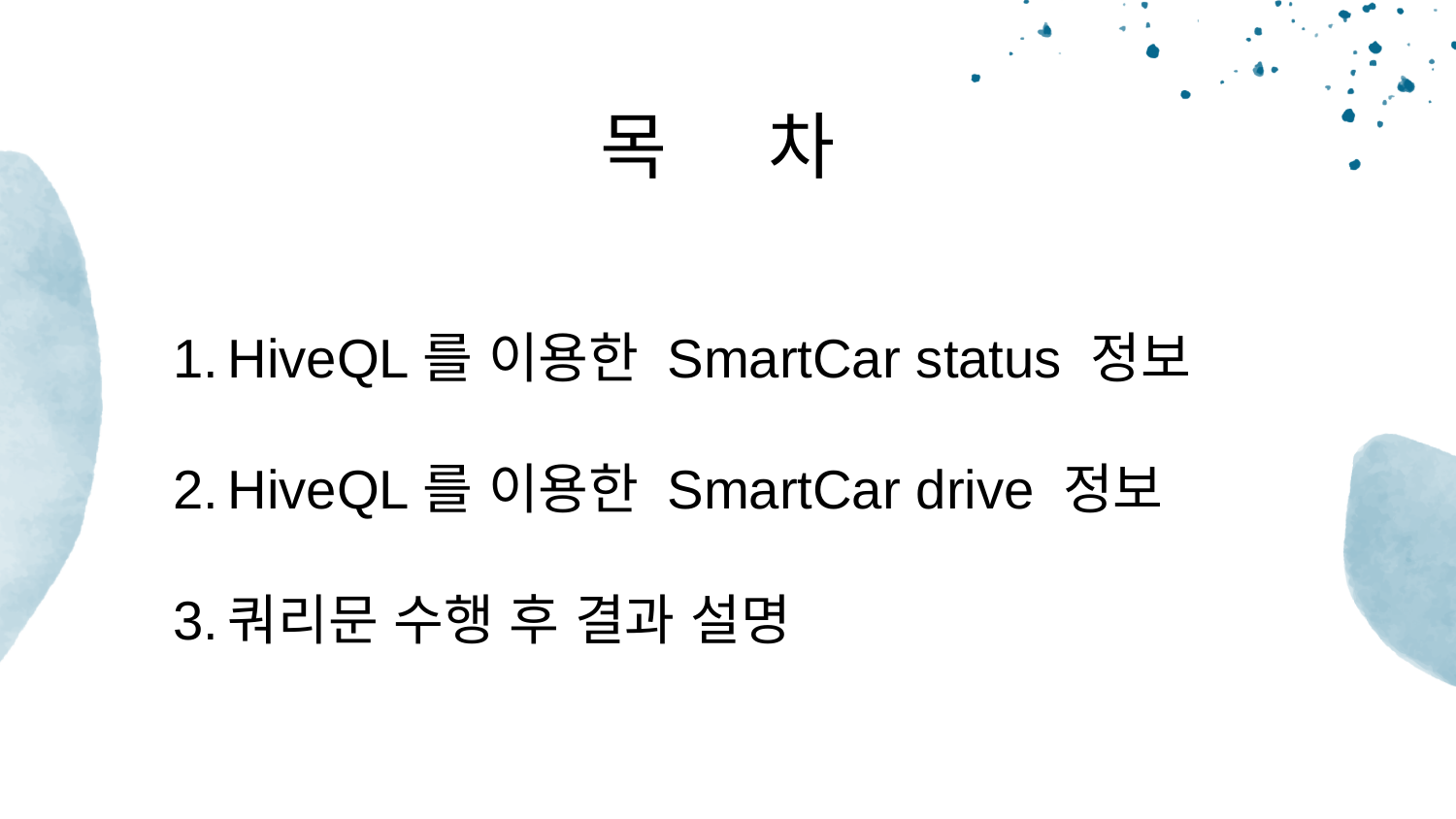

# 목     차
HiveQL를 이용한 SmartCar status 정보

HiveQL를 이용한 SmartCar drive 정보

쿼리문 수행 후 결과 설명